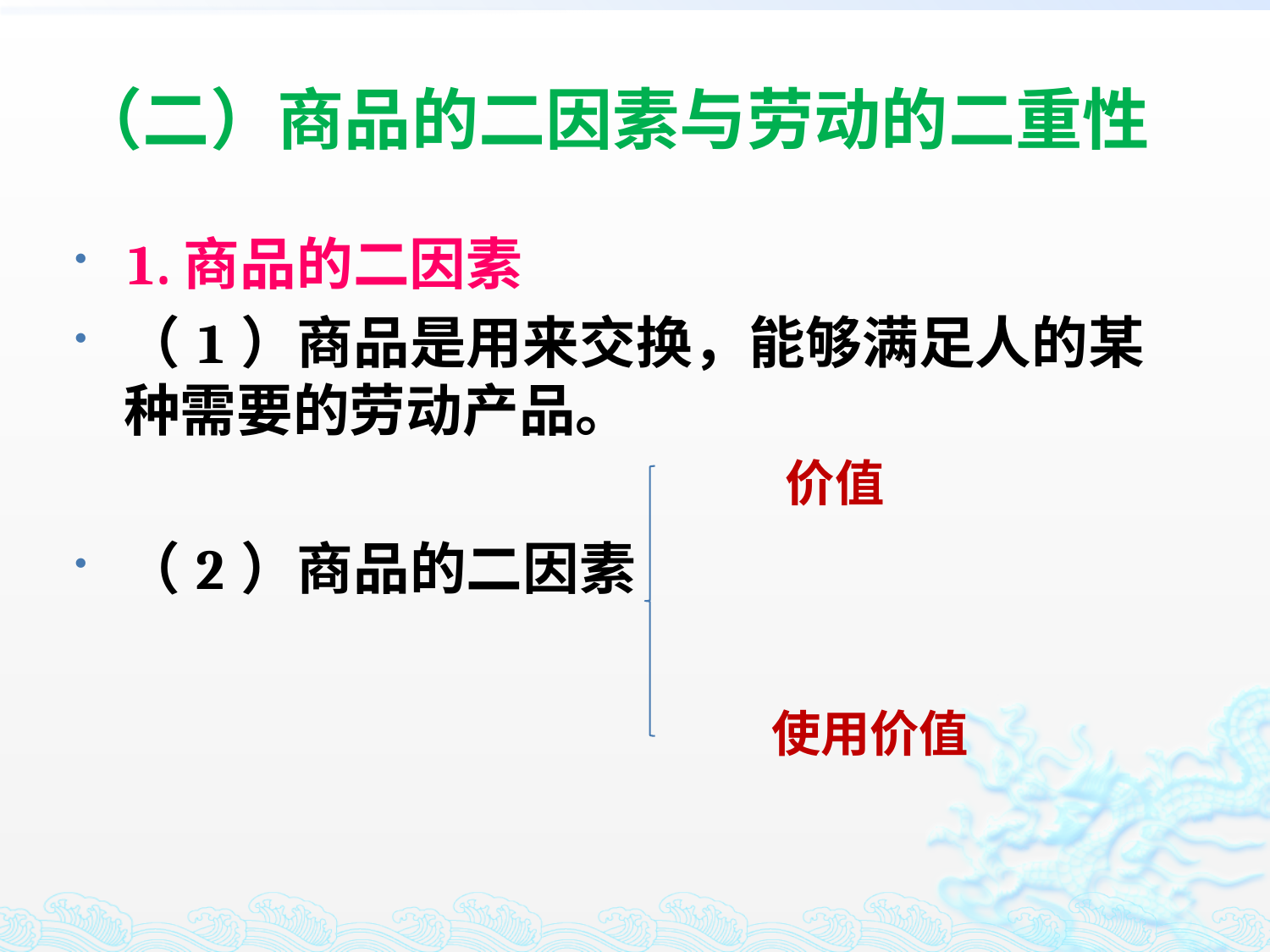

# （二）商品的二因素与劳动的二重性
1.商品的二因素
（1）商品是用来交换，能够满足人的某种需要的劳动产品。

（2）商品的二因素

价值

使用价值